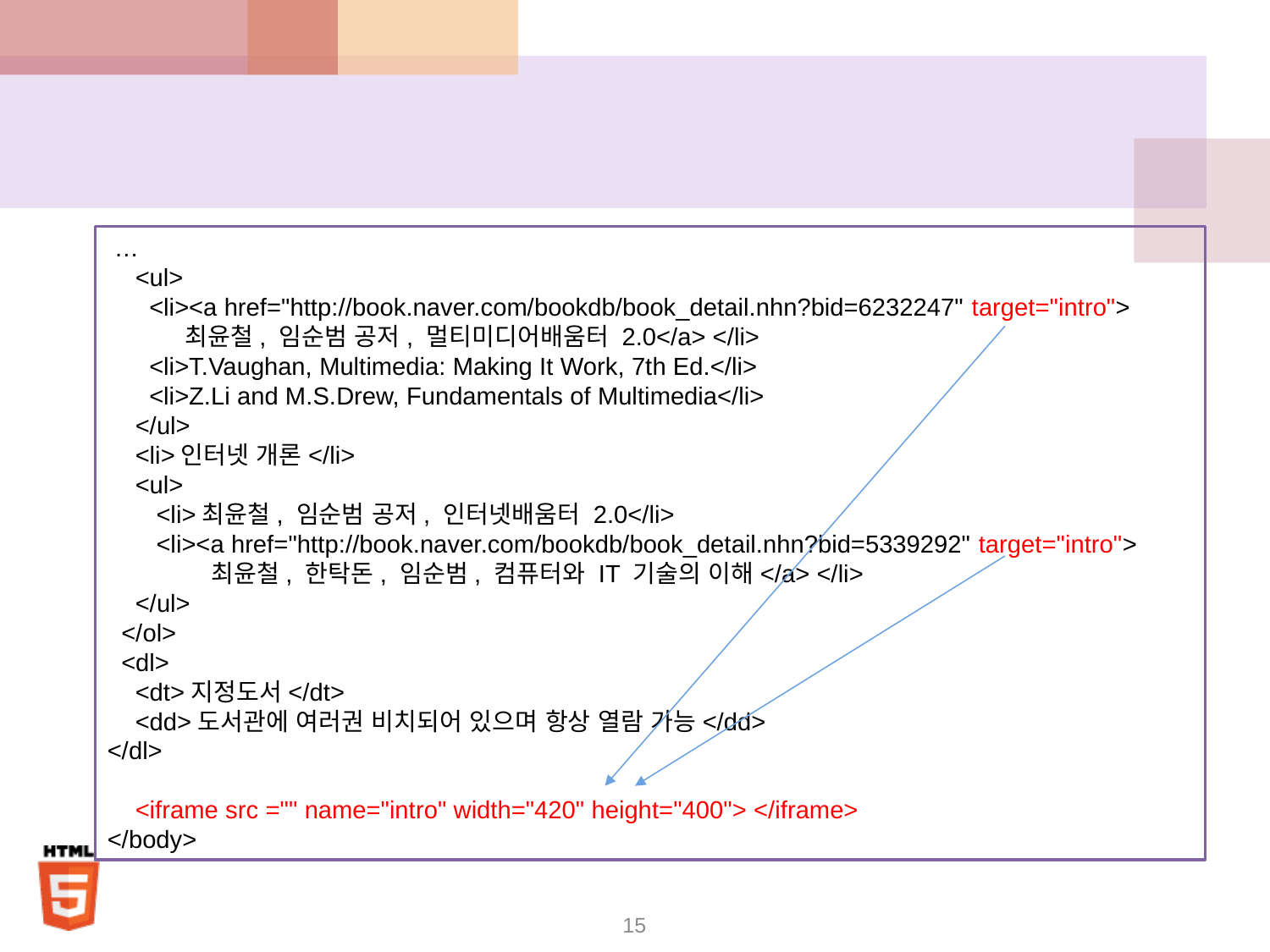

#

 …
    <ul>
      <li><a href="http://book.naver.com/bookdb/book_detail.nhn?bid=6232247" target="intro">
             최윤철, 임순범 공저, 멀티미디어배움터 2.0</a> </li>
      <li>T.Vaughan, Multimedia: Making It Work, 7th Ed.</li>
      <li>Z.Li and M.S.Drew, Fundamentals of Multimedia</li>
    </ul>
    <li>인터넷 개론</li>
    <ul>
       <li>최윤철, 임순범 공저, 인터넷배움터 2.0</li>
       <li><a href="http://book.naver.com/bookdb/book_detail.nhn?bid=5339292" target="intro">
              최윤철, 한탁돈, 임순범, 컴퓨터와 IT 기술의 이해</a> </li>
    </ul>
  </ol>
  <dl>
    <dt>지정도서</dt>
    <dd>도서관에 여러권 비치되어 있으며 항상 열람 가능</dd>
</dl>

    <iframe src ="" name="intro" width="420" height="400"> </iframe>
</body>
15